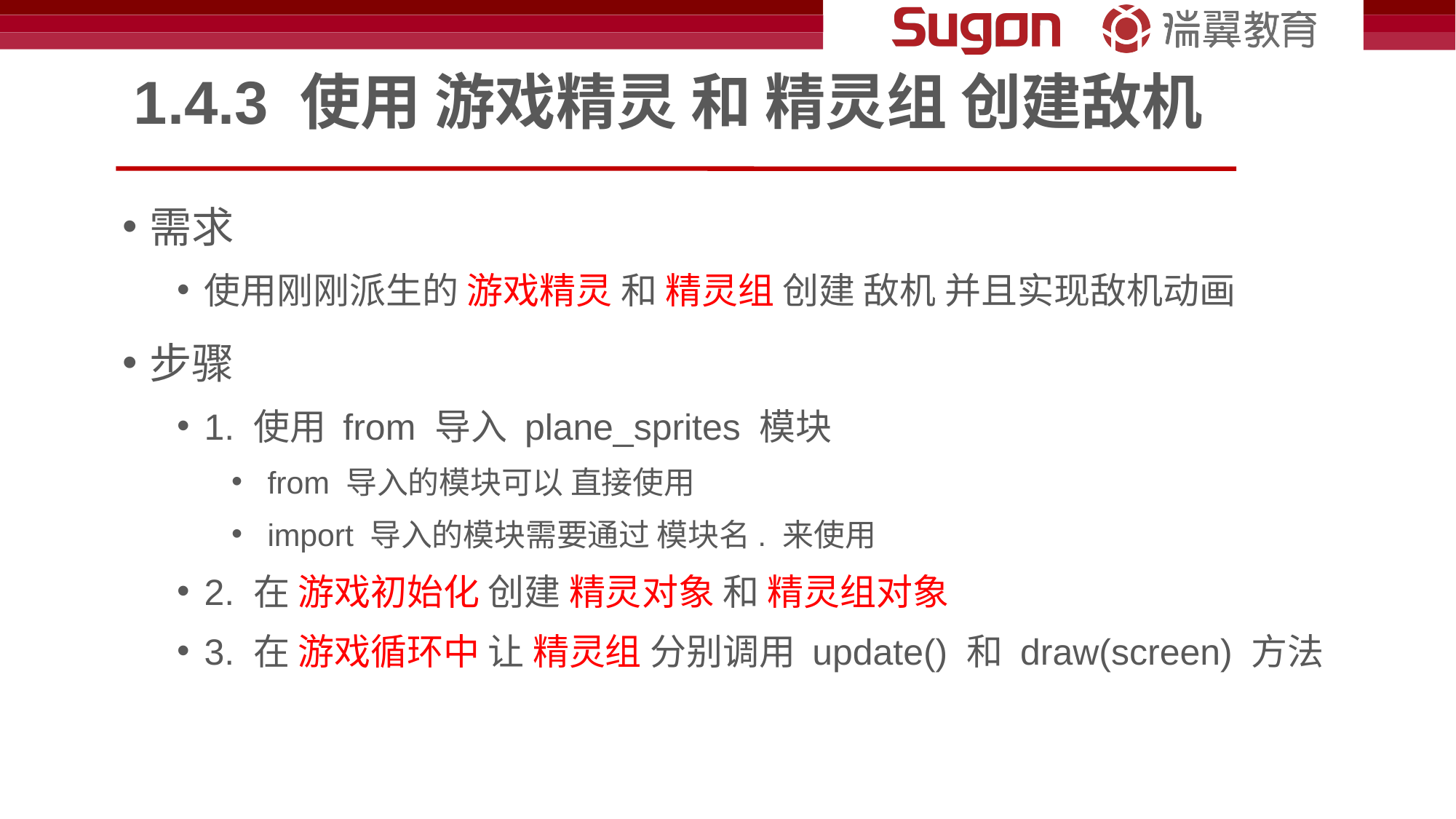

# 1.4.3 使用 游戏精灵 和 精灵组 创建敌机
需求
使用刚刚派生的 游戏精灵 和 精灵组 创建 敌机 并且实现敌机动画
步骤
1. 使用 from 导入 plane_sprites 模块
 from 导入的模块可以 直接使用
 import 导入的模块需要通过 模块名. 来使用
2. 在 游戏初始化 创建 精灵对象 和 精灵组对象
3. 在 游戏循环中 让 精灵组 分别调用 update() 和 draw(screen) 方法